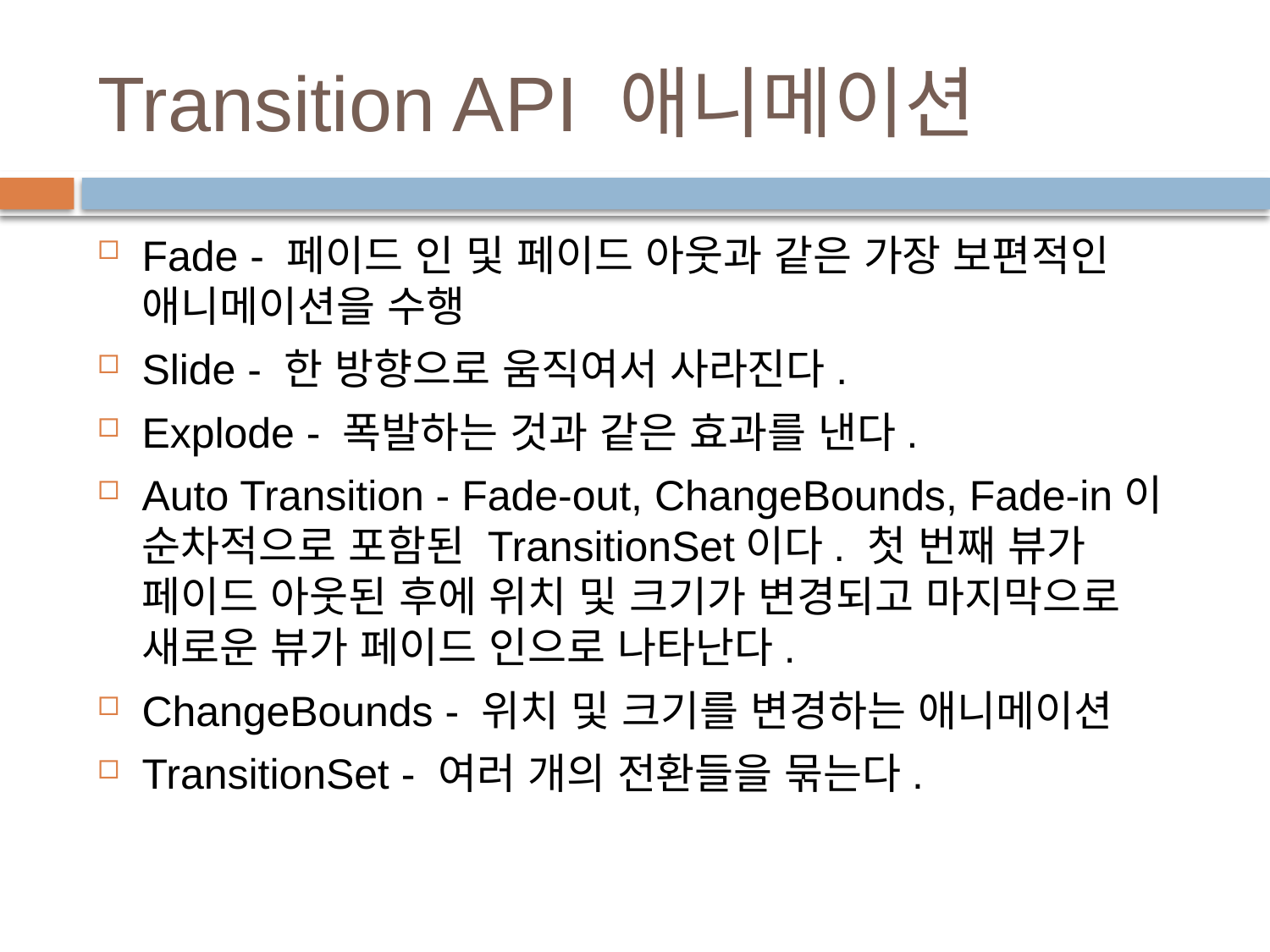

# Transition API 애니메이션
Fade - 페이드 인 및 페이드 아웃과 같은 가장 보편적인 애니메이션을 수행
Slide - 한 방향으로 움직여서 사라진다.
Explode - 폭발하는 것과 같은 효과를 낸다.
Auto Transition - Fade-out, ChangeBounds, Fade-in이 순차적으로 포함된 TransitionSet이다. 첫 번째 뷰가 페이드 아웃된 후에 위치 및 크기가 변경되고 마지막으로 새로운 뷰가 페이드 인으로 나타난다.
ChangeBounds - 위치 및 크기를 변경하는 애니메이션
TransitionSet - 여러 개의 전환들을 묶는다.